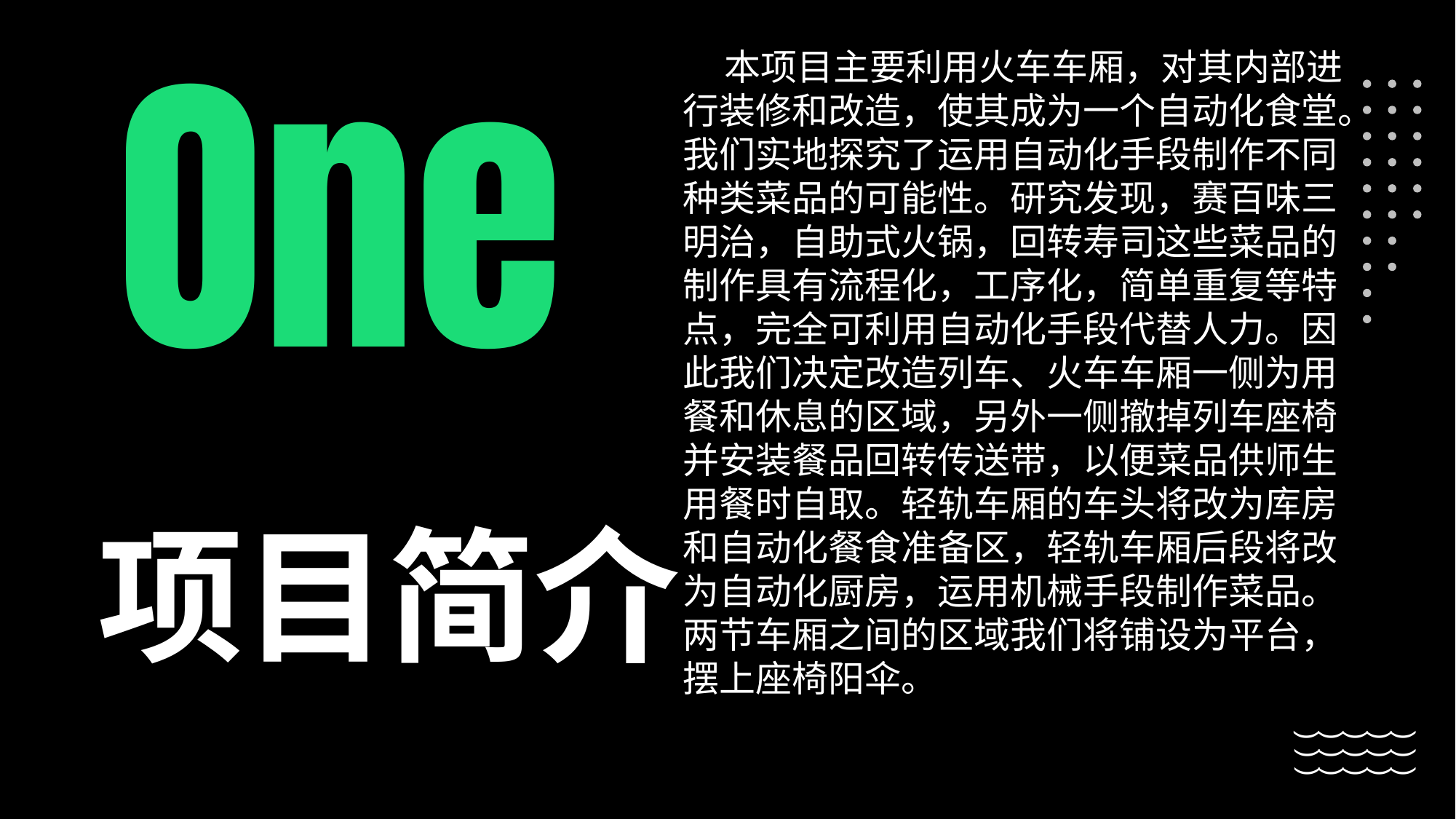

One
    本项目主要利用火车车厢，对其内部进行装修和改造，使其成为一个自动化食堂。我们实地探究了运用自动化手段制作不同种类菜品的可能性。研究发现，赛百味三明治，自助式火锅，回转寿司这些菜品的制作具有流程化，工序化，简单重复等特点，完全可利用自动化手段代替人力。因此我们决定改造列车、火车车厢一侧为用餐和休息的区域，另外一侧撤掉列车座椅并安装餐品回转传送带，以便菜品供师生用餐时自取。轻轨车厢的车头将改为库房和自动化餐食准备区，轻轨车厢后段将改为自动化厨房，运用机械手段制作菜品。两节车厢之间的区域我们将铺设为平台，摆上座椅阳伞。

项目简介
(
(
(
(
(
(
(
(
(
(
(
(
(
(
(